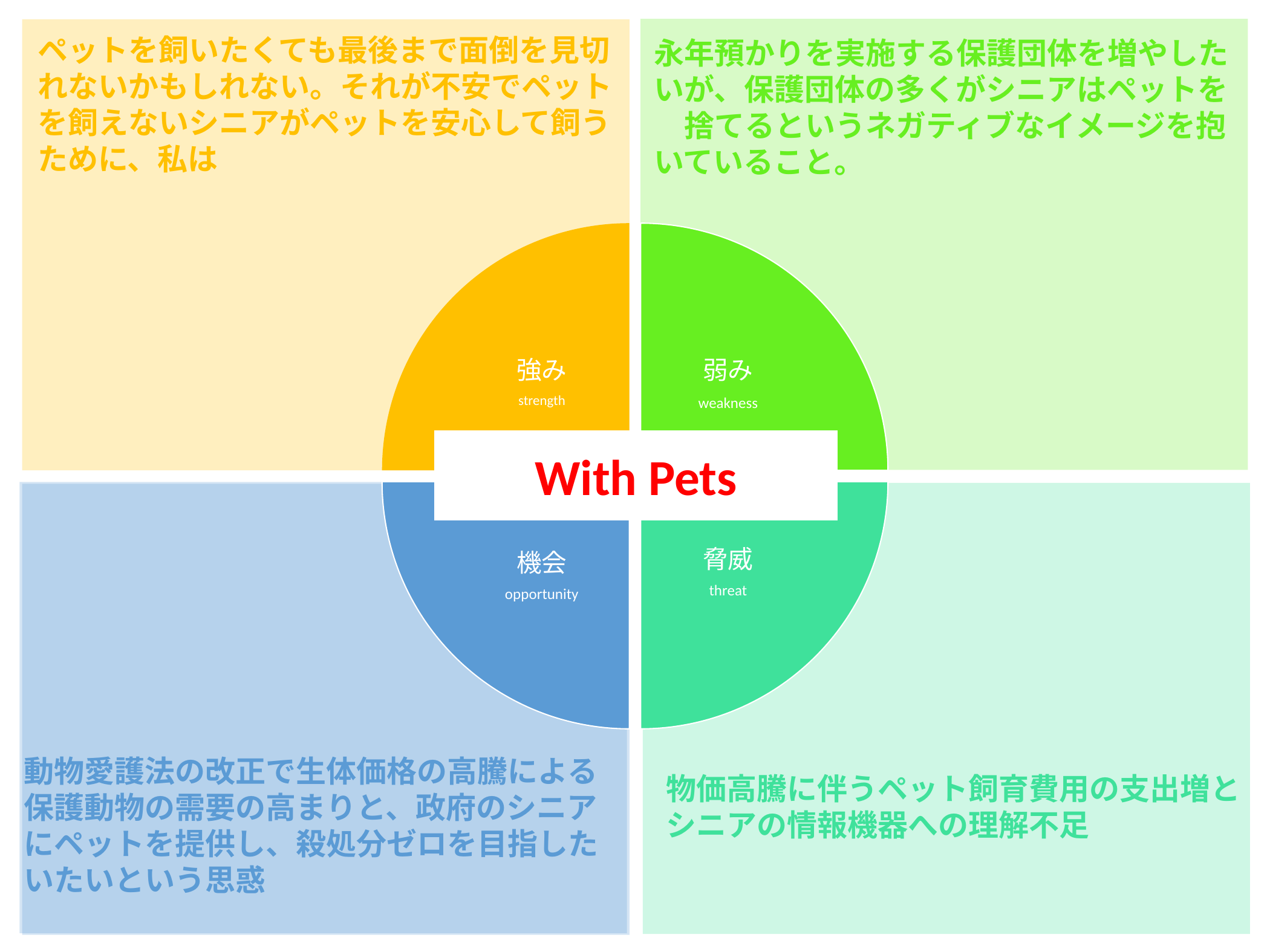

ペットを飼いたくても最後まで面倒を見切れないかもしれない。それが不安でペットを飼えないシニアがペットを安心して飼うために、私は
永年預かりを実施する保護団体を増やしたいが、保護団体の多くがシニアはペットを　捨てるというネガティブなイメージを抱いていること。
強み
strength
弱み
weakness

脅威
threat

機会
opportunity

With Pets

動物愛護法の改正で生体価格の高騰による保護動物の需要の高まりと、政府のシニアにペットを提供し、殺処分ゼロを目指したいたいという思惑
物価高騰に伴うペット飼育費用の支出増とシニアの情報機器への理解不足